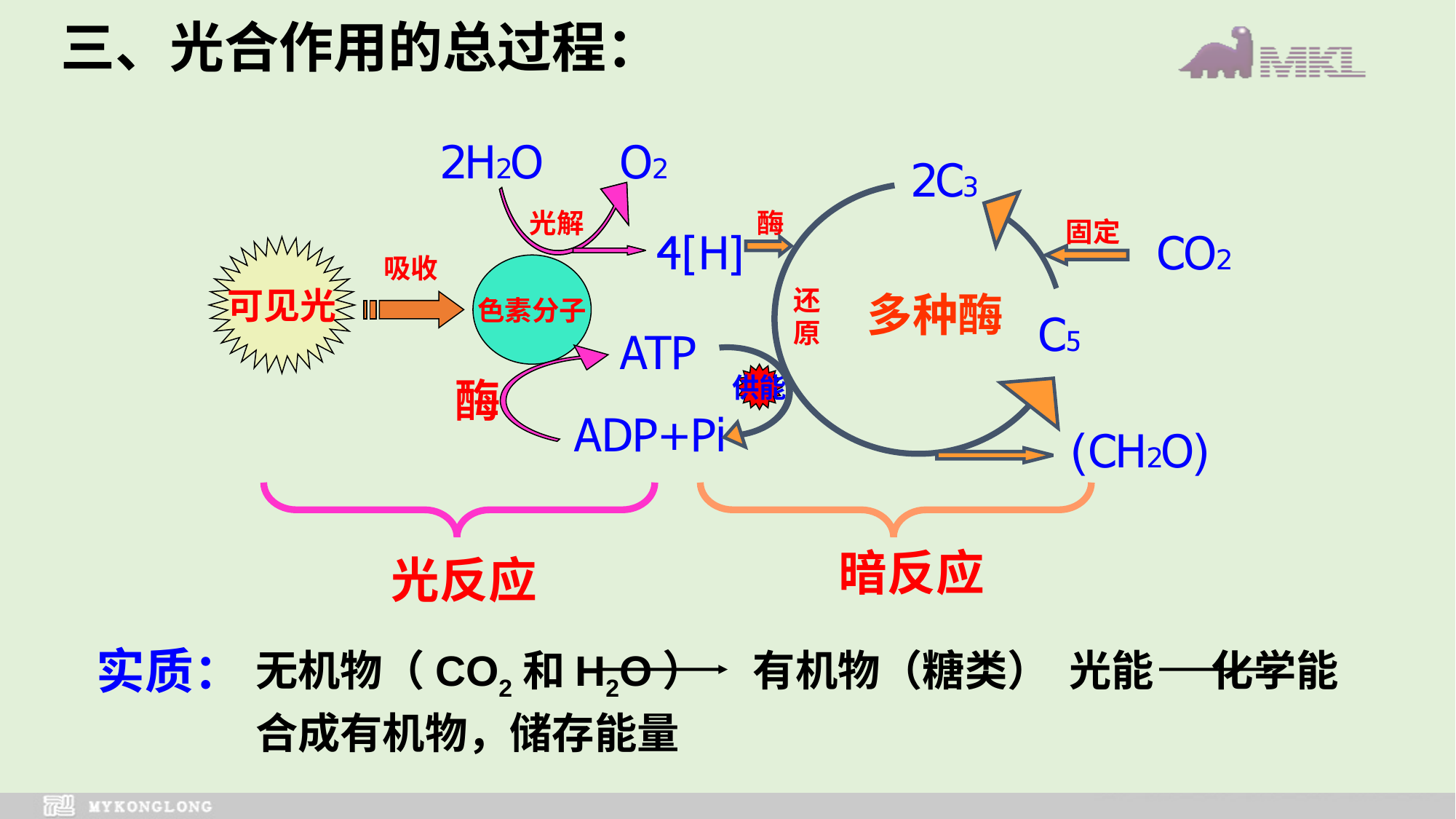

三、光合作用的总过程：

2H2O
O2
2C3

光解
酶
固定
4[H]
CO2

可见光

吸收

色素分子
还原
多种酶

C5

ATP

供能
酶
ADP+Pi
(CH2O)

暗反应
光反应
实质：
无机物（CO2和H2O）     有机物（糖类）  光能      化学能

合成有机物，储存能量